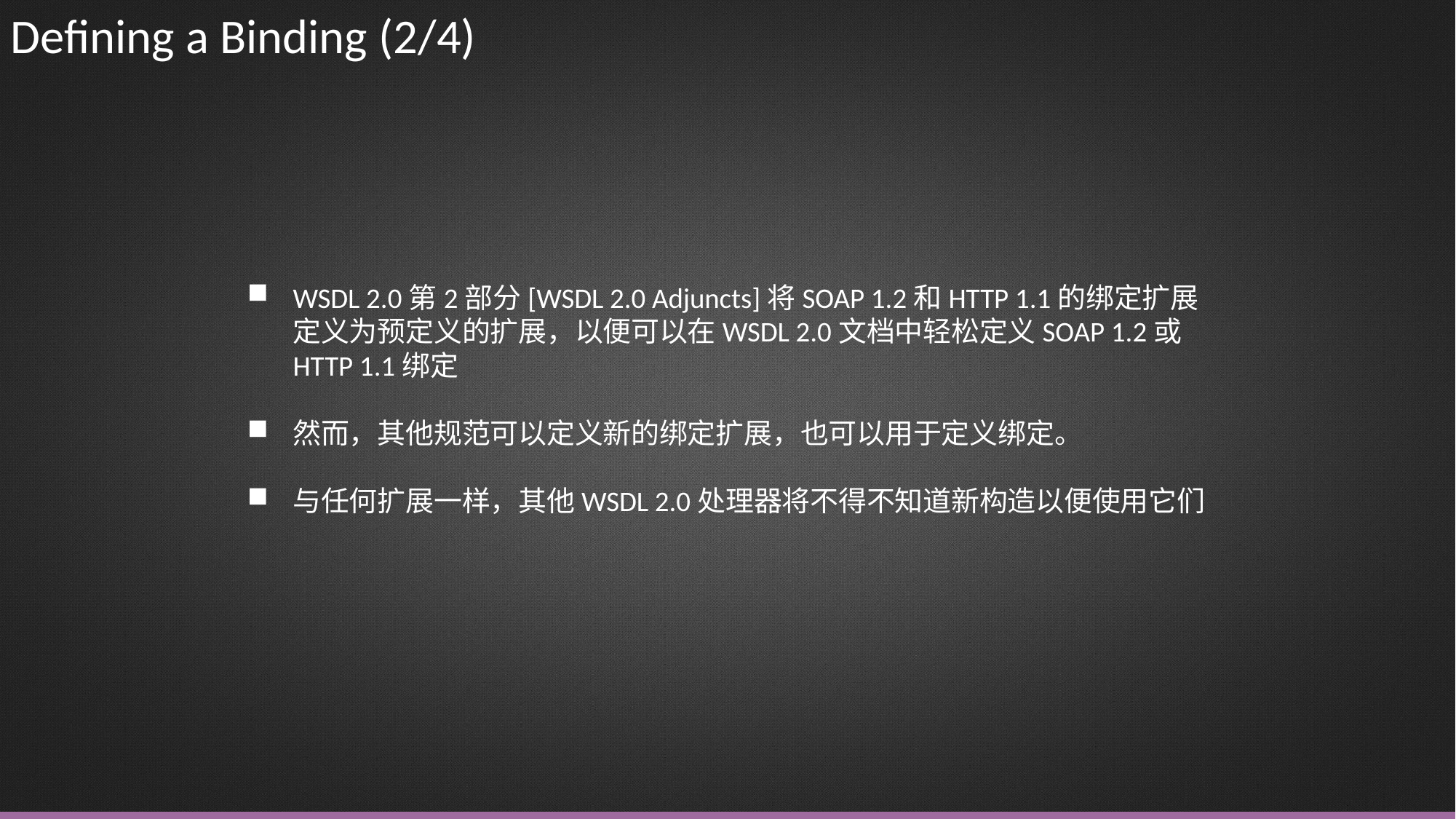

Defining a Binding (2/4)

WSDL 2.0第2部分[WSDL 2.0 Adjuncts]将SOAP 1.2和HTTP 1.1的绑定扩展定义为预定义的扩展，以便可以在WSDL 2.0文档中轻松定义SOAP 1.2或HTTP 1.1绑定

然而，其他规范可以定义新的绑定扩展，也可以用于定义绑定。

与任何扩展一样，其他WSDL 2.0处理器将不得不知道新构造以便使用它们